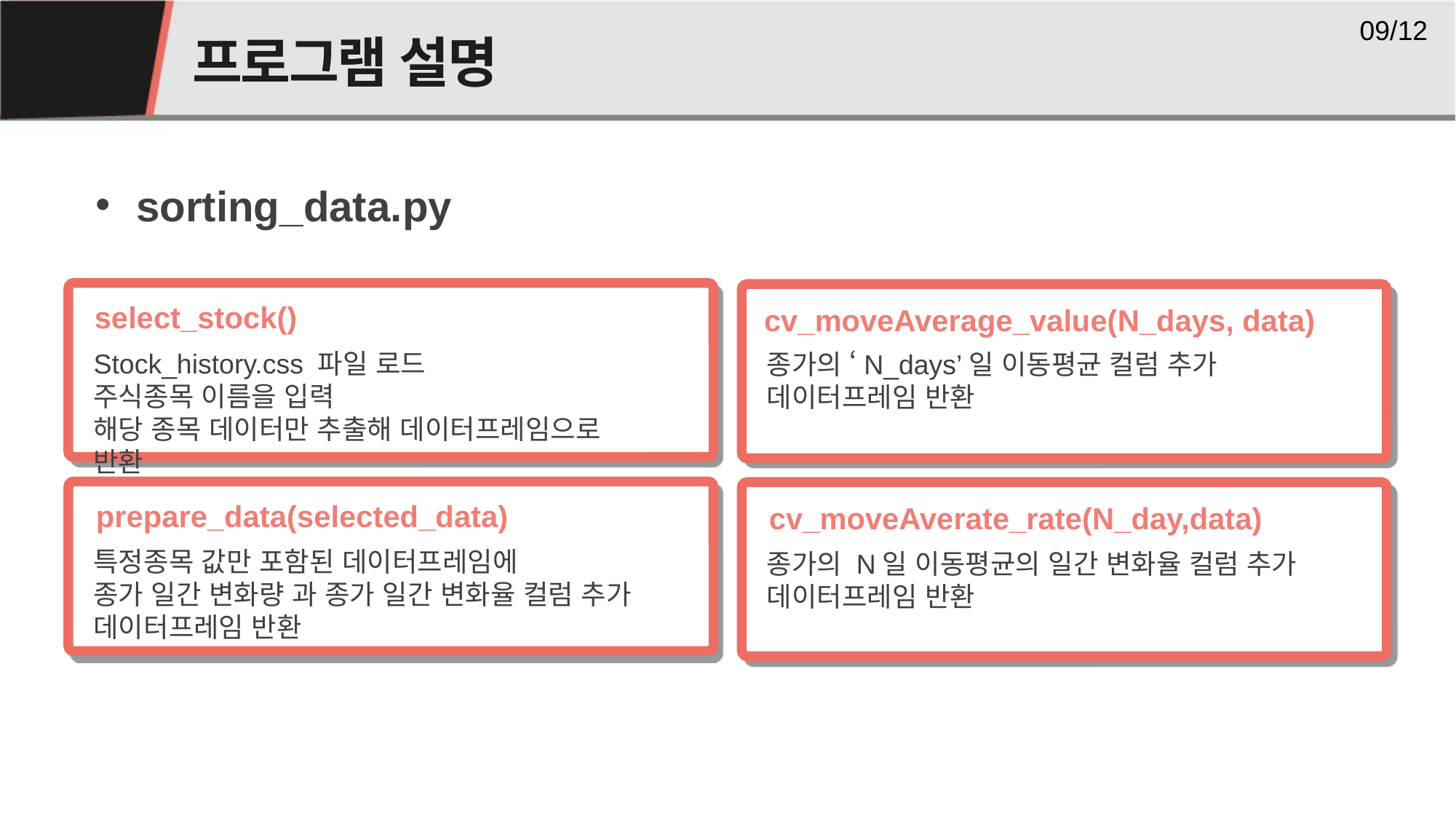

# 프로그램 설명
09/12
03
sorting_data.py

select_stock()
Stock_history.css 파일 로드
주식종목 이름을 입력
해당 종목 데이터만 추출해 데이터프레임으로 반환

cv_moveAverage_value(N_days, data)
종가의 ‘N_days’일 이동평균 컬럼 추가
데이터프레임 반환

prepare_data(selected_data)
특정종목 값만 포함된 데이터프레임에
종가 일간 변화량 과 종가 일간 변화율 컬럼 추가
데이터프레임 반환

cv_moveAverate_rate(N_day,data)
종가의 N일 이동평균의 일간 변화율 컬럼 추가
데이터프레임 반환